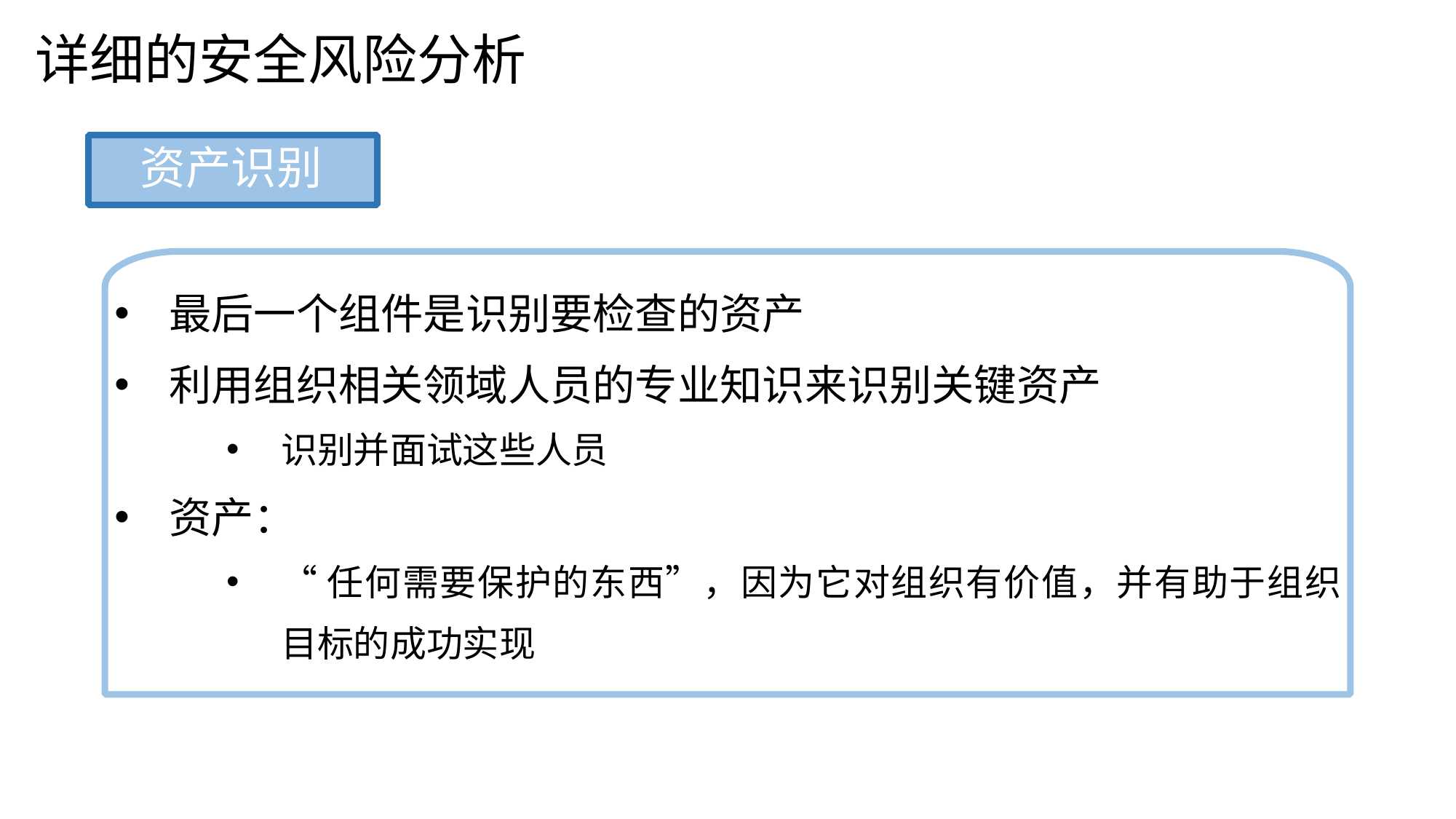

详细的安全风险分析

资产识别
最后一个组件是识别要检查的资产
利用组织相关领域人员的专业知识来识别关键资产
识别并面试这些人员
资产：
“任何需要保护的东西”，因为它对组织有价值，并有助于组织目标的成功实现